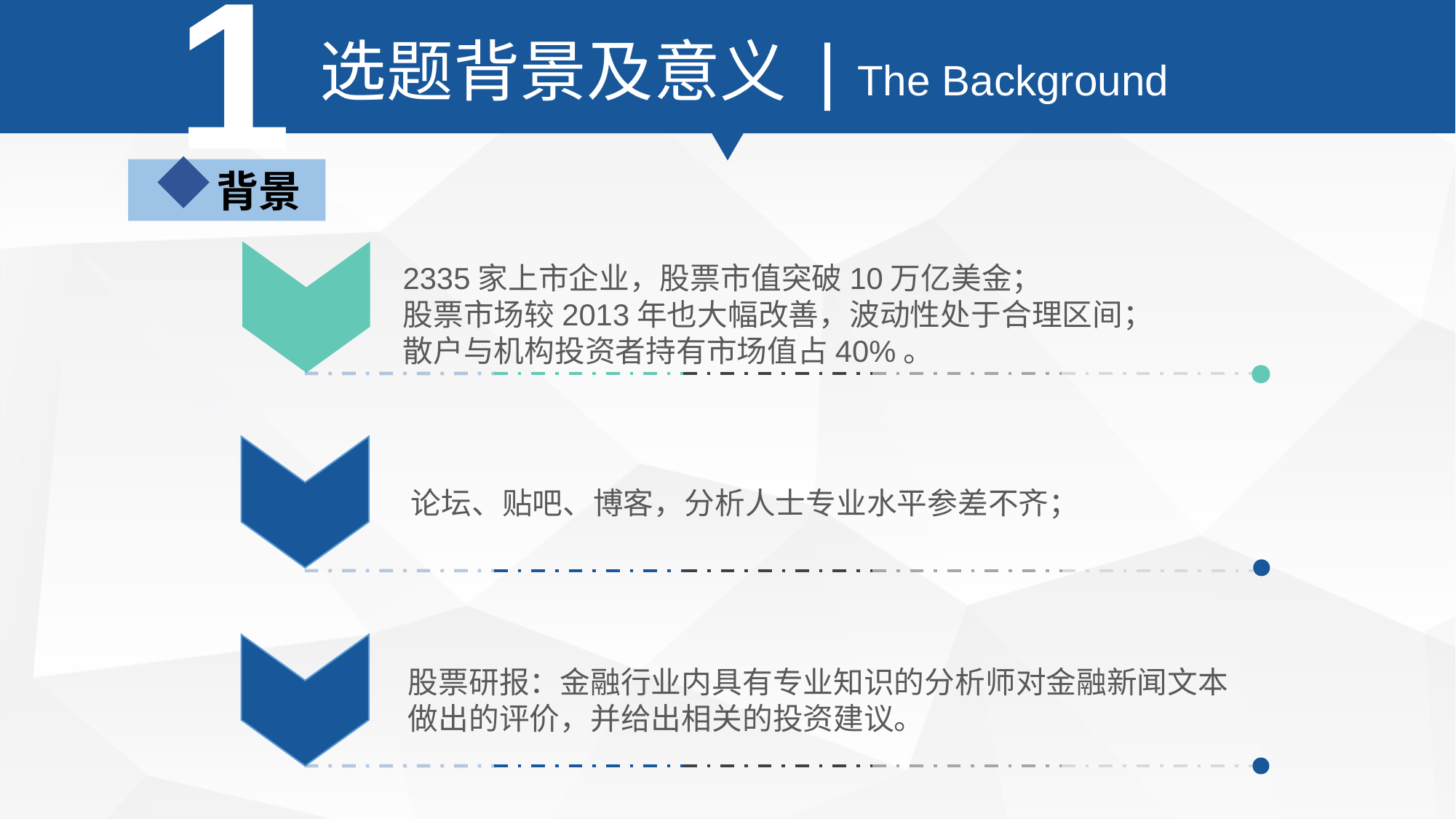

1

 选题背景及意义 | The Background
背景

2335家上市企业，股票市值突破10万亿美金；
股票市场较2013年也大幅改善，波动性处于合理区间；
散户与机构投资者持有市场值占40%。

论坛、贴吧、博客，分析人士专业水平参差不齐；

股票研报：金融行业内具有专业知识的分析师对金融新闻文本做出的评价，并给出相关的投资建议。